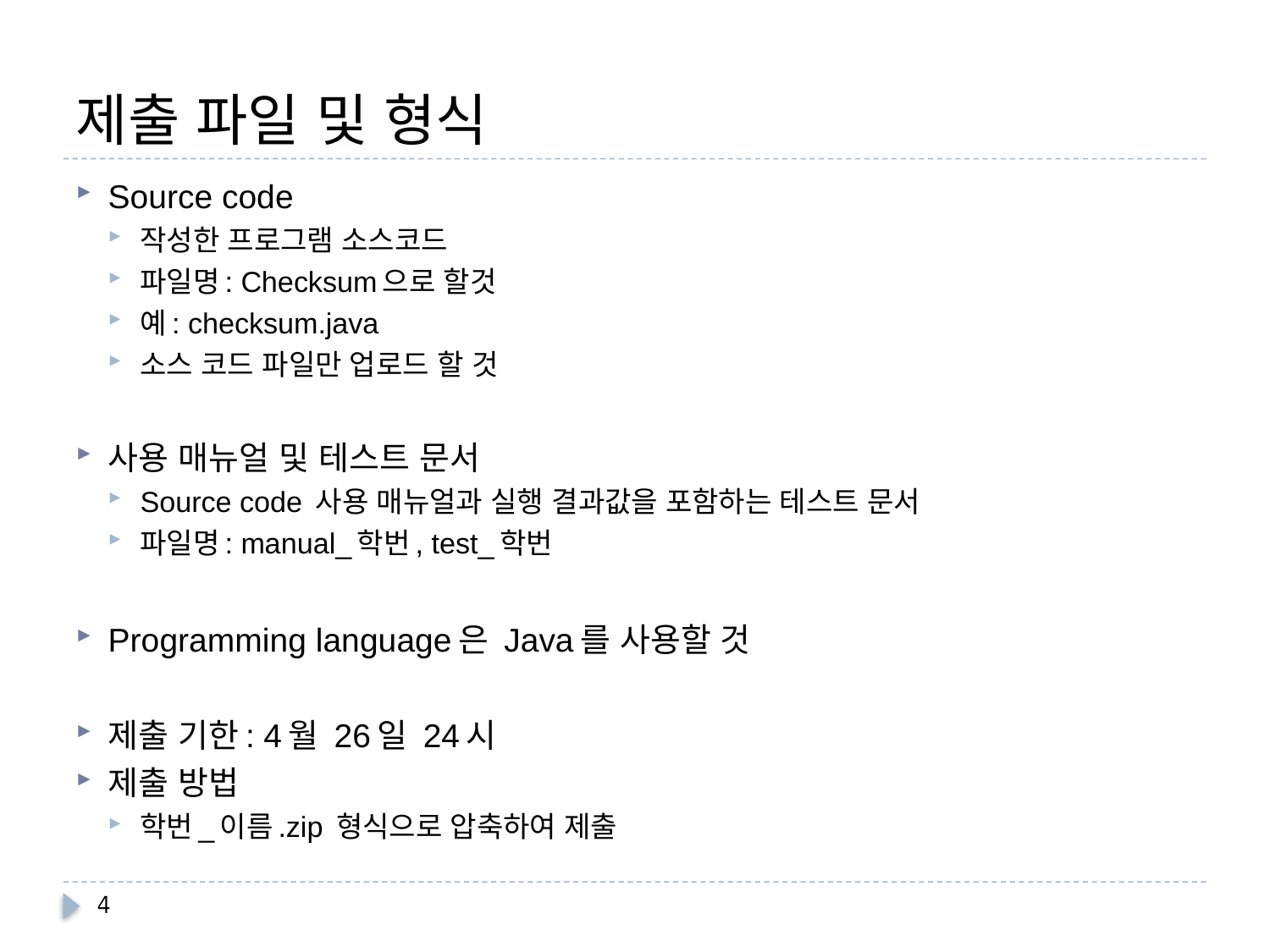

# 제출 파일 및 형식
Source code
작성한 프로그램 소스코드
파일명: Checksum으로 할것
예: checksum.java
소스 코드 파일만 업로드 할 것

사용 매뉴얼 및 테스트 문서
Source code 사용 매뉴얼과 실행 결과값을 포함하는 테스트 문서
파일명: manual_학번, test_학번

Programming language은 Java를 사용할 것

제출 기한: 4월 26일 24시
제출 방법
학번_이름.zip 형식으로 압축하여 제출

4